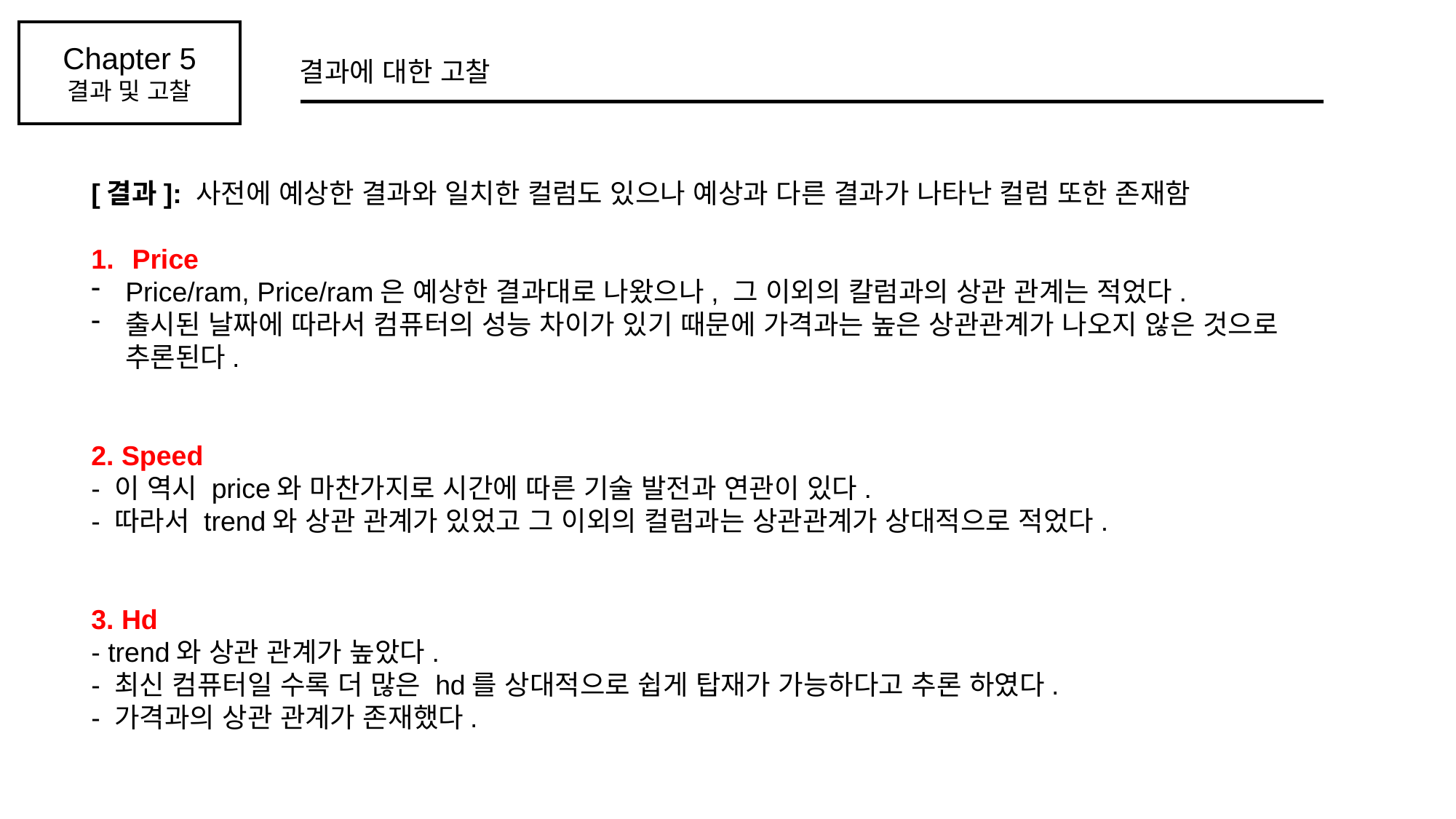

Chapter 5
결과 및 고찰
결과에 대한 고찰
[결과]: 사전에 예상한 결과와 일치한 컬럼도 있으나 예상과 다른 결과가 나타난 컬럼 또한 존재함

Price
Price/ram, Price/ram은 예상한 결과대로 나왔으나, 그 이외의 칼럼과의 상관 관계는 적었다.
출시된 날짜에 따라서 컴퓨터의 성능 차이가 있기 때문에 가격과는 높은 상관관계가 나오지 않은 것으로 추론된다.

2. Speed
- 이 역시 price와 마찬가지로 시간에 따른 기술 발전과 연관이 있다.
- 따라서 trend와 상관 관계가 있었고 그 이외의 컬럼과는 상관관계가 상대적으로 적었다.

3. Hd
- trend와 상관 관계가 높았다.
- 최신 컴퓨터일 수록 더 많은 hd를 상대적으로 쉽게 탑재가 가능하다고 추론 하였다.
- 가격과의 상관 관계가 존재했다.